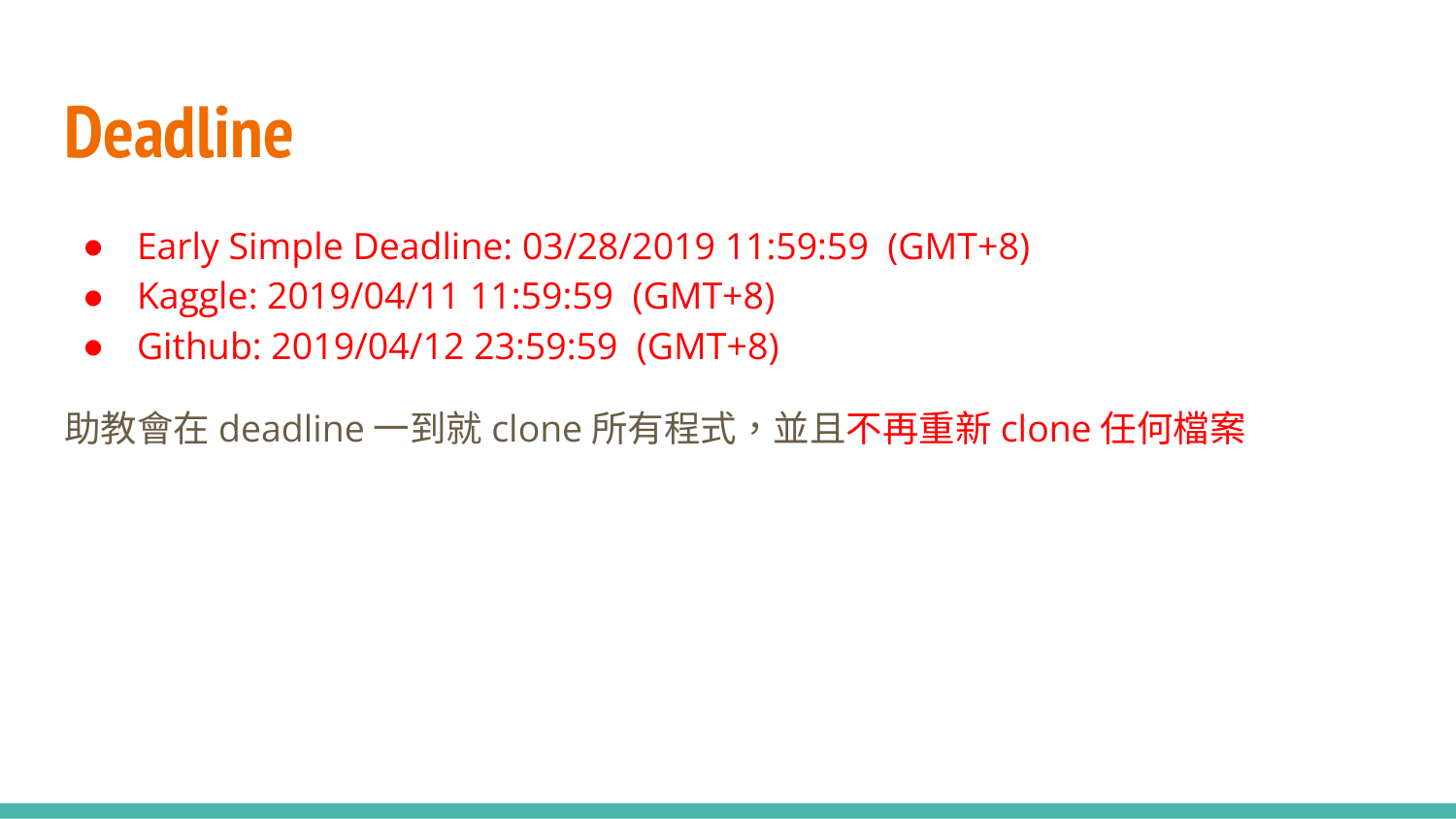

# Deadline
Early Simple Deadline: 03/28/2019 11:59:59  (GMT+8)
Kaggle: 2019/04/11 11:59:59  (GMT+8)
Github: 2019/04/12 23:59:59  (GMT+8)
助教會在deadline一到就clone所有程式，並且不再重新clone任何檔案